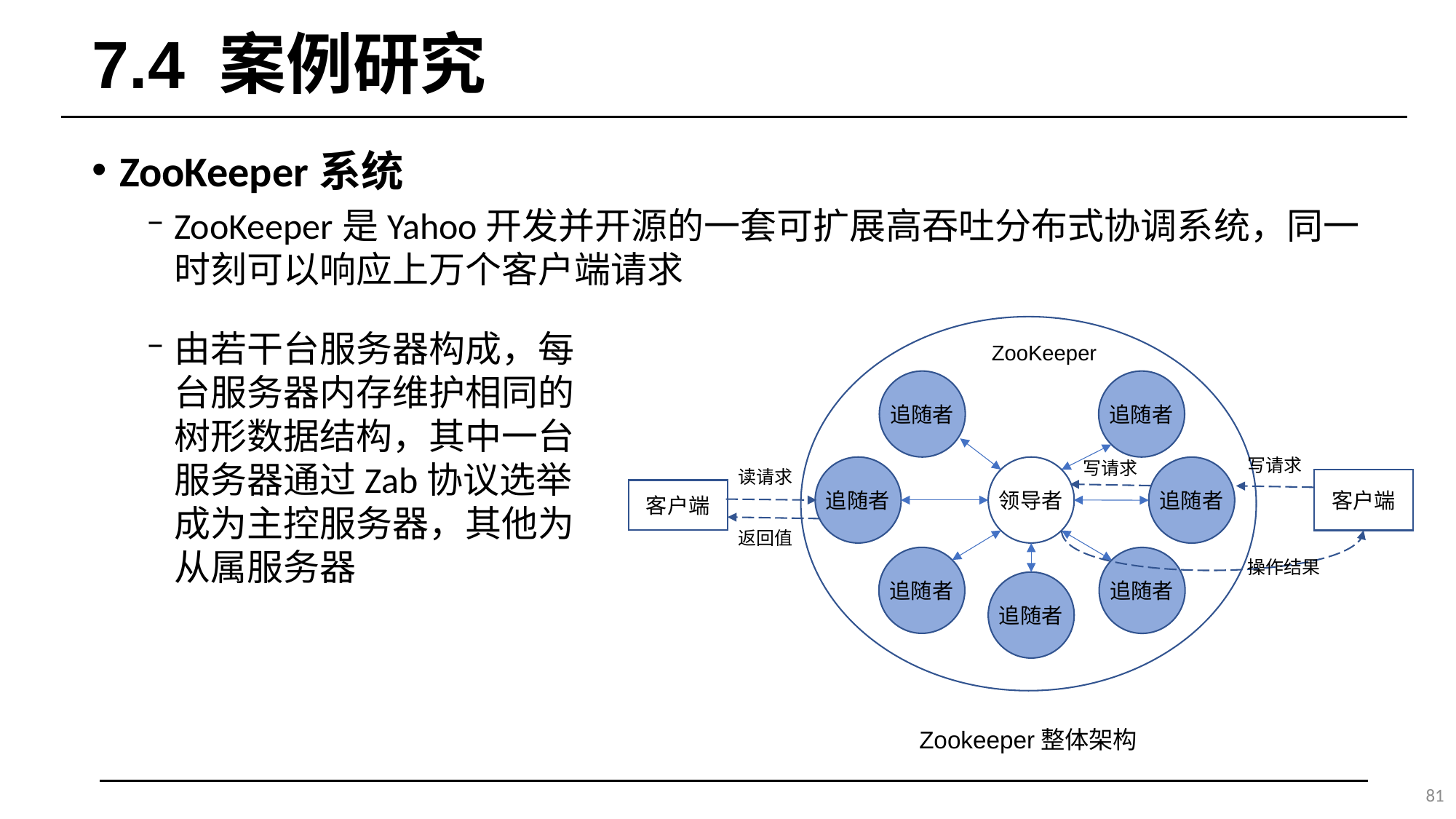

# 7.4 案例研究
ZooKeeper系统
ZooKeeper是Yahoo开发并开源的一套可扩展高吞吐分布式协调系统，同一时刻可以响应上万个客户端请求

ZooKeeper

追随者

追随者

追随者

领导者

追随者

追随者

追随者

追随者
写请求
写请求
读请求
客户端
客户端
返回值
操作结果
由若干台服务器构成，每台服务器内存维护相同的树形数据结构，其中一台服务器通过Zab协议选举成为主控服务器，其他为从属服务器
Zookeeper整体架构
81